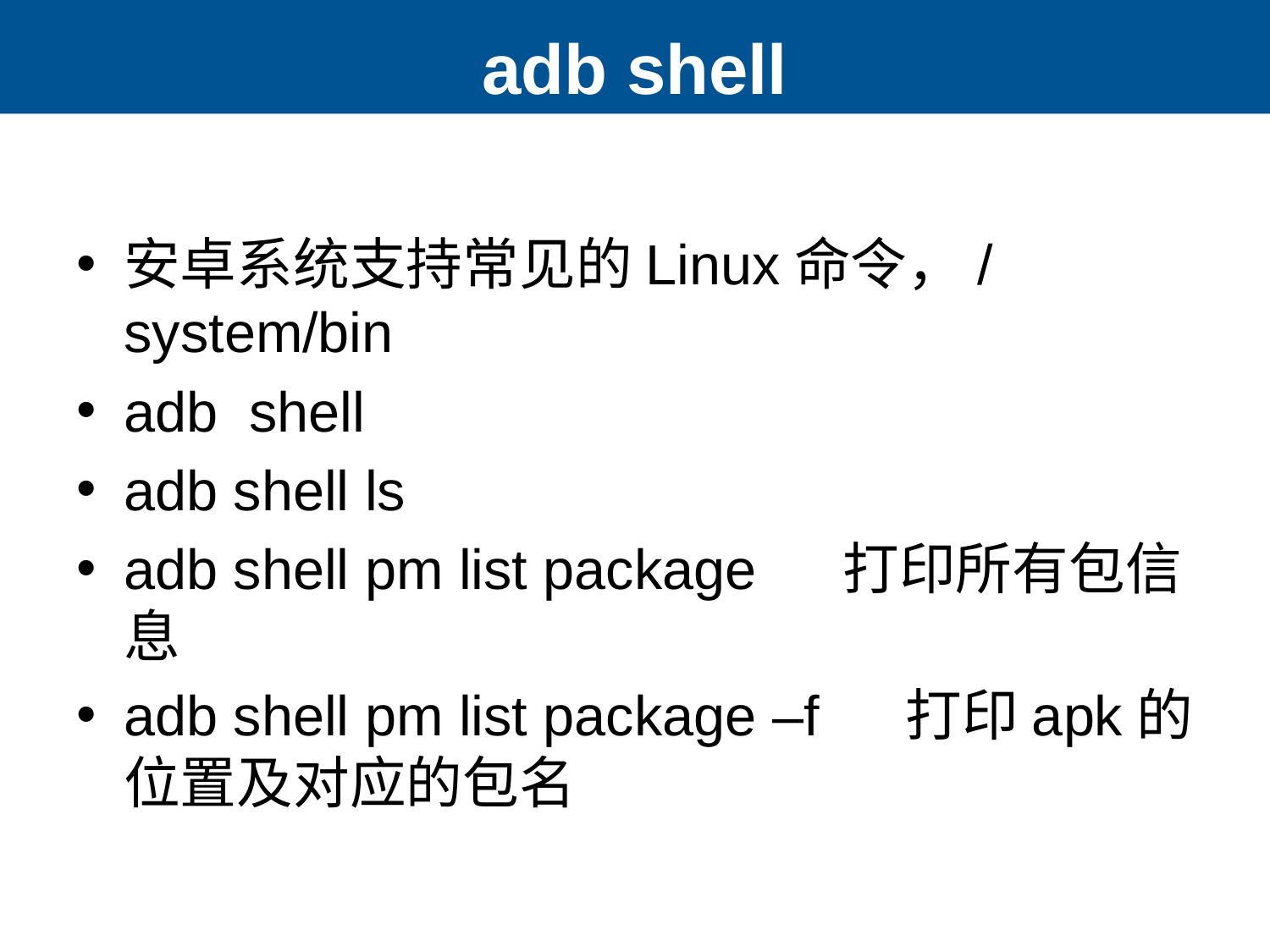

# adb shell
安卓系统支持常见的Linux命令，/system/bin
adb  shell
adb shell ls
adb shell pm list package 　打印所有包信息
adb shell pm list package –f 　打印apk的位置及对应的包名